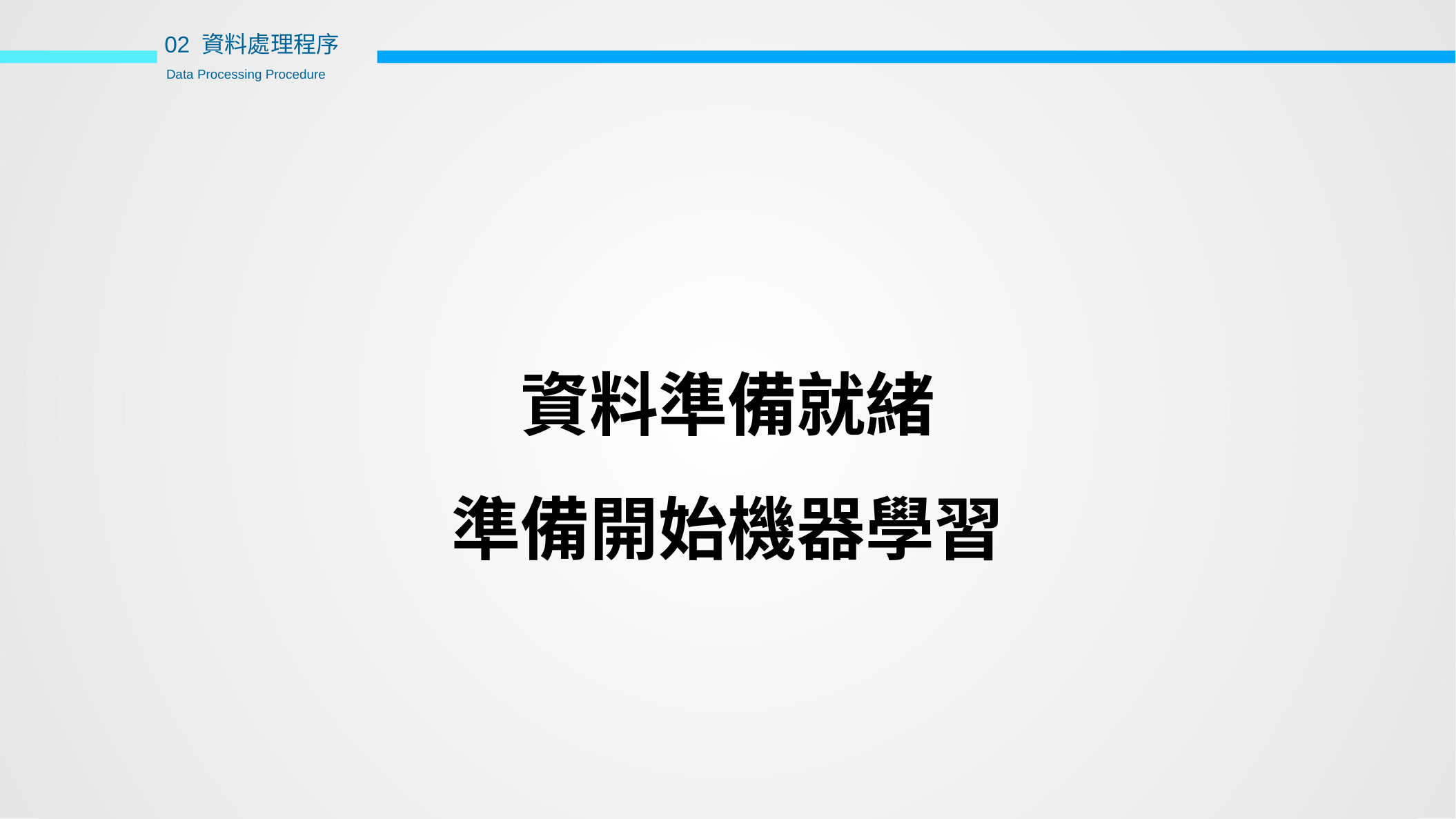

02 資料處理程序

Data Processing Procedure
資料準備就緒
準備開始機器學習